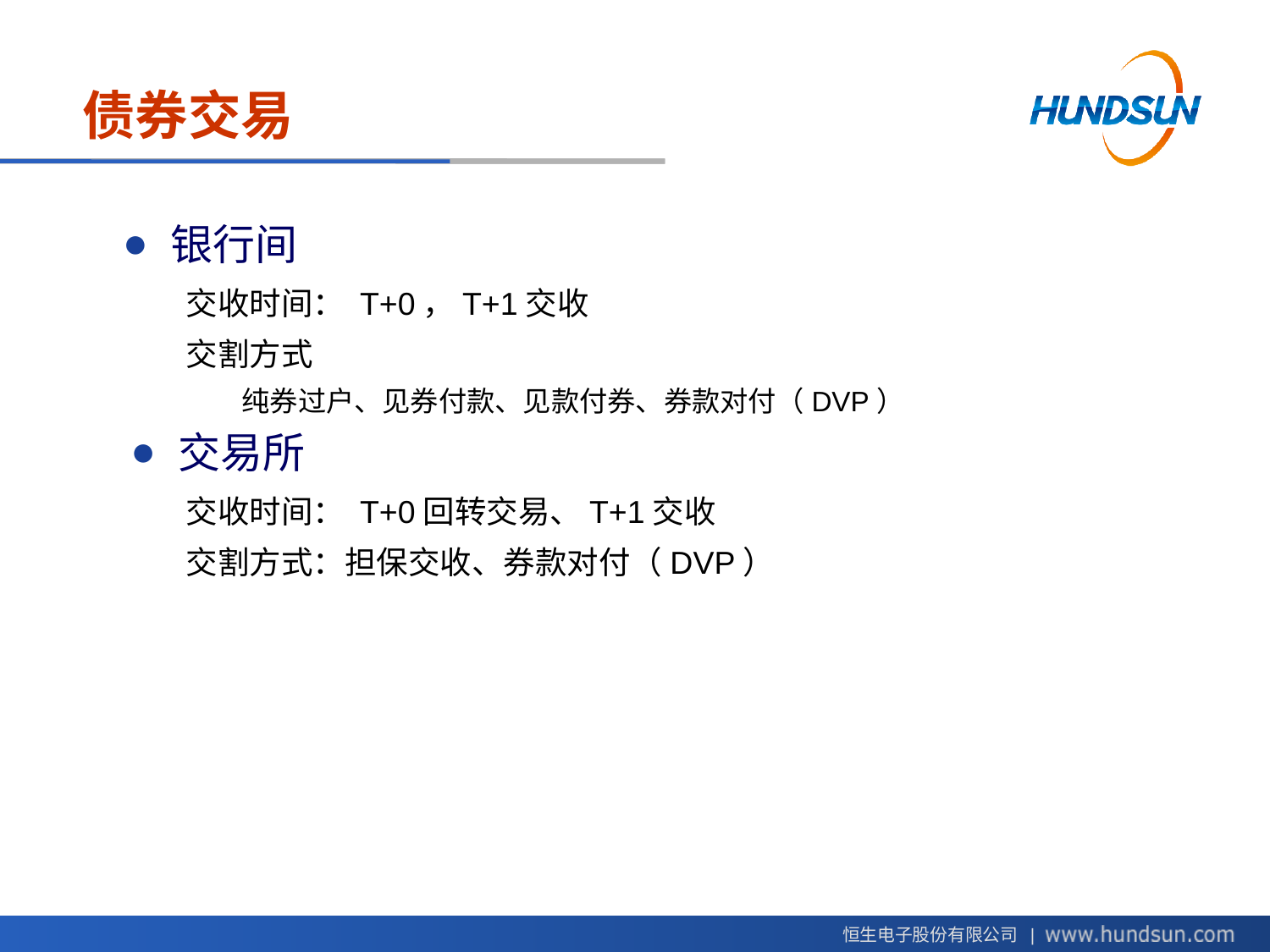

# 债券交易
银行间
交收时间： T+0，T+1交收
交割方式
纯券过户、见券付款、见款付券、券款对付（DVP）
交易所
交收时间： T+0回转交易、T+1交收
交割方式：担保交收、券款对付（DVP）